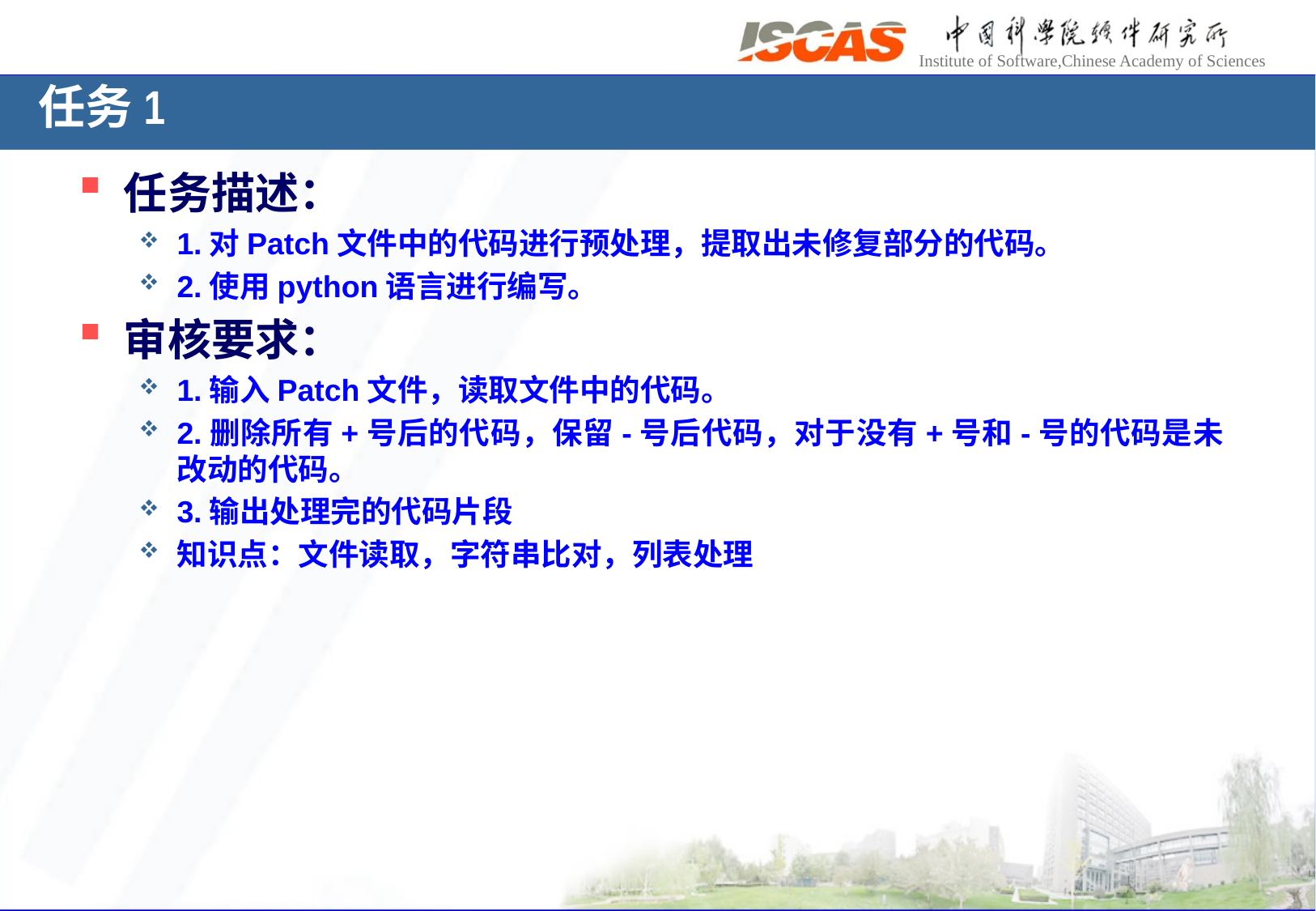

任务概述
# 任务1
任务描述：
1.对Patch文件中的代码进行预处理，提取出未修复部分的代码。
2.使用python语言进行编写。
审核要求：
1.输入Patch文件，读取文件中的代码。
2.删除所有+号后的代码，保留-号后代码，对于没有+号和-号的代码是未改动的代码。
3.输出处理完的代码片段
知识点：文件读取，字符串比对，列表处理